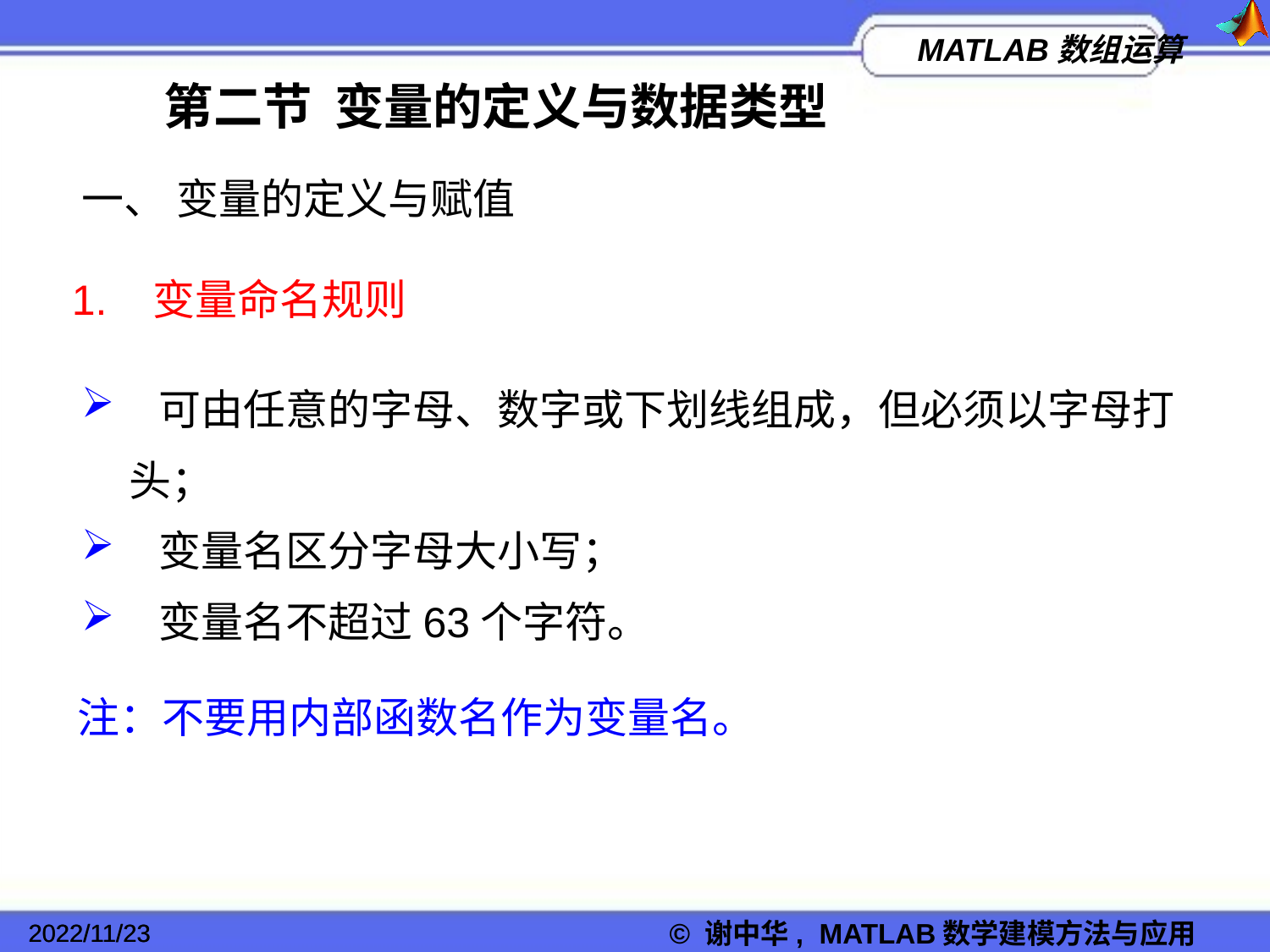

第二节  变量的定义与数据类型
一、 变量的定义与赋值
1.   变量命名规则
  可由任意的字母、数字或下划线组成，但必须以字母打头；
  变量名区分字母大小写；
  变量名不超过63个字符。
注：不要用内部函数名作为变量名。
2022/11/23
© 谢中华,  MATLAB数学建模方法与应用